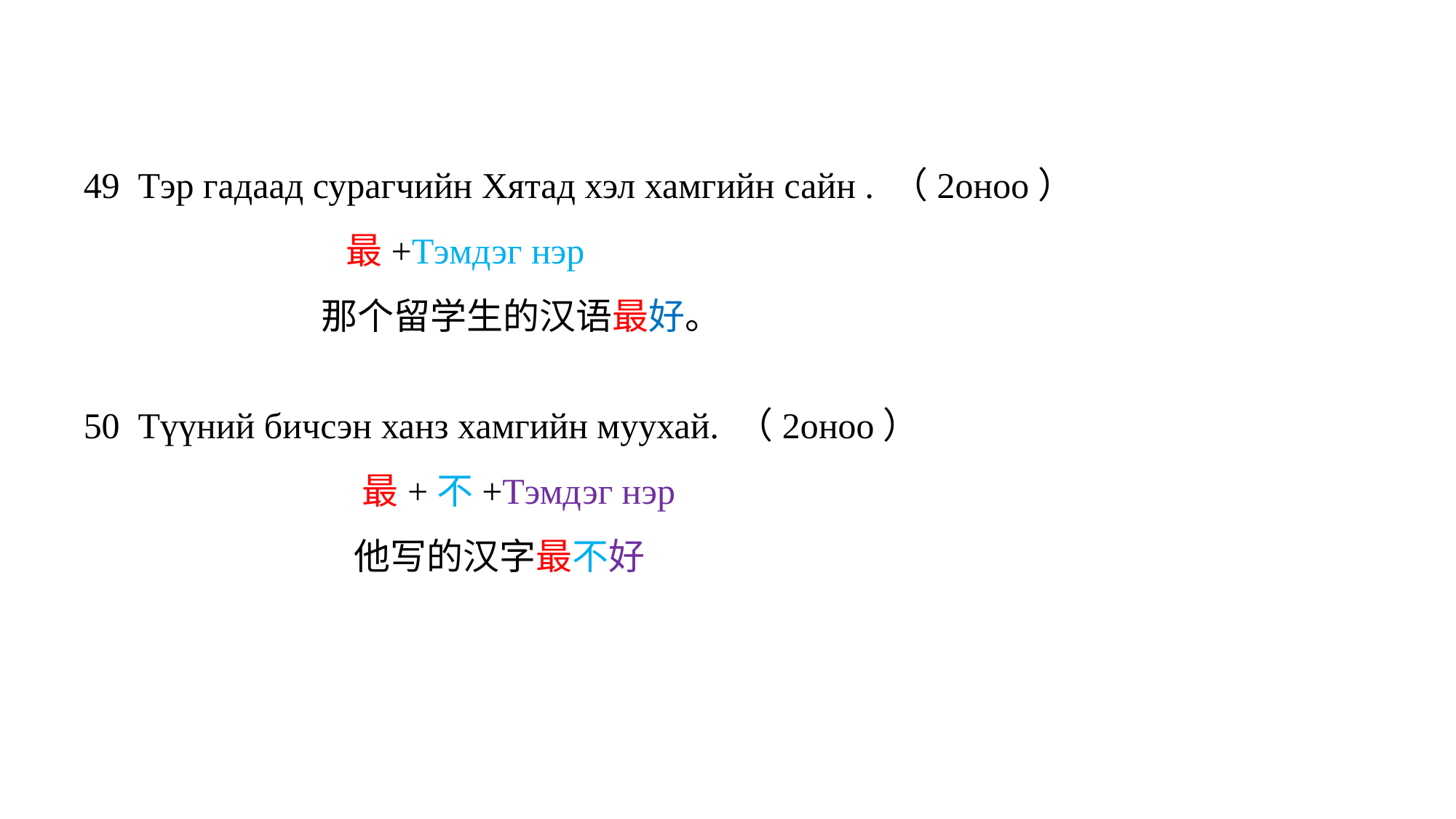

49  Тэр гадаад сурагчийн Хятад хэл хамгийн сайн . （2оноо）
                               最+Тэмдэг нэр
                            那个留学生的汉语最好。

50  Түүний бичсэн ханз хамгийн муухай. （2оноо）
                                 最+不+Тэмдэг нэр
                                他写的汉字最不好